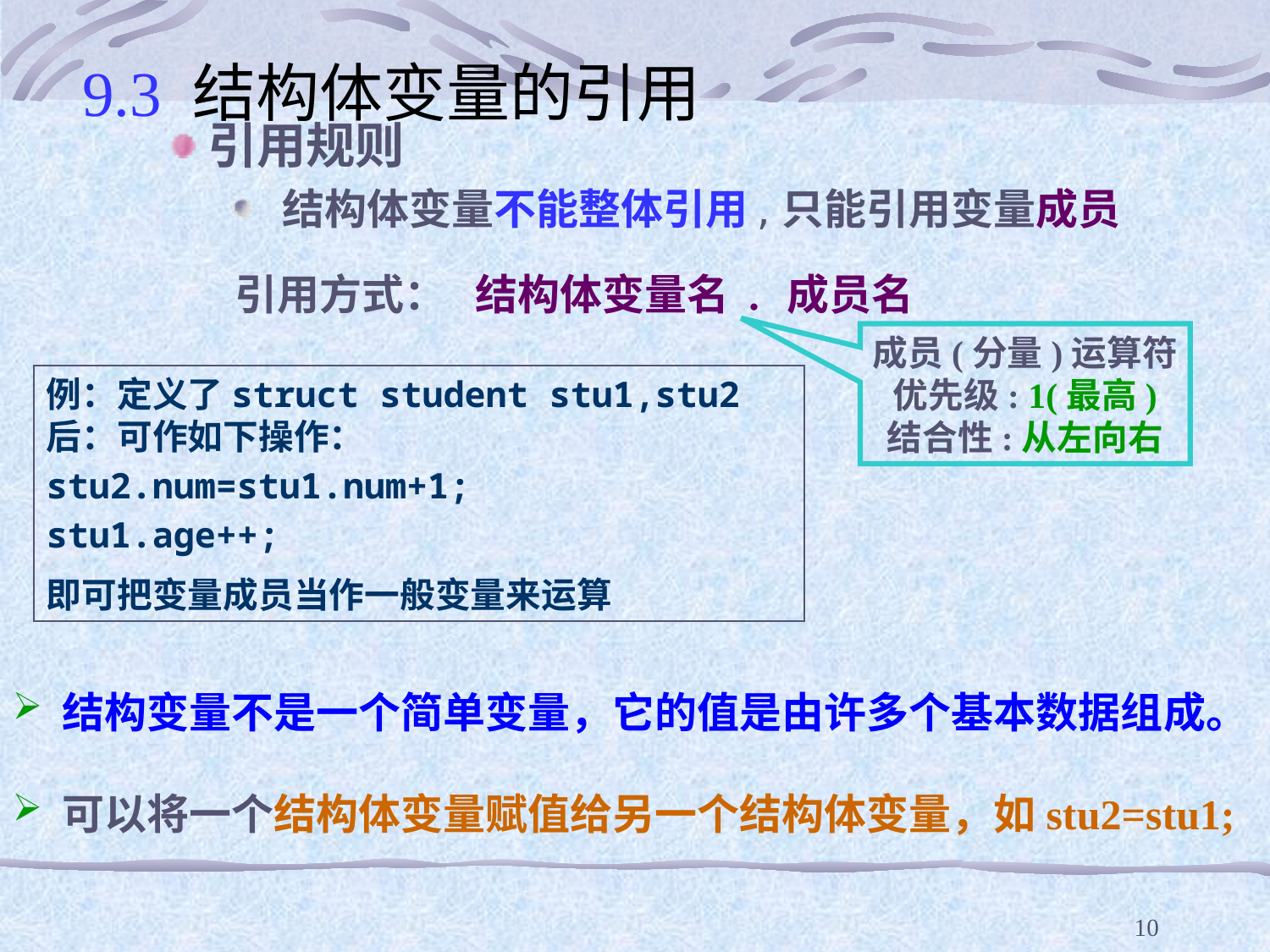

9.3 结构体变量的引用
引用规则
 结构体变量不能整体引用,只能引用变量成员

引用方式：   结构体变量名 . 成员名
成员(分量)运算符
优先级: 1(最高)
结合性:从左向右
例：定义了struct student stu1,stu2后：可作如下操作：
stu2.num=stu1.num+1;
stu1.age++;
即可把变量成员当作一般变量来运算
结构变量不是一个简单变量，它的值是由许多个基本数据组成。
可以将一个结构体变量赋值给另一个结构体变量，如stu2=stu1;
10